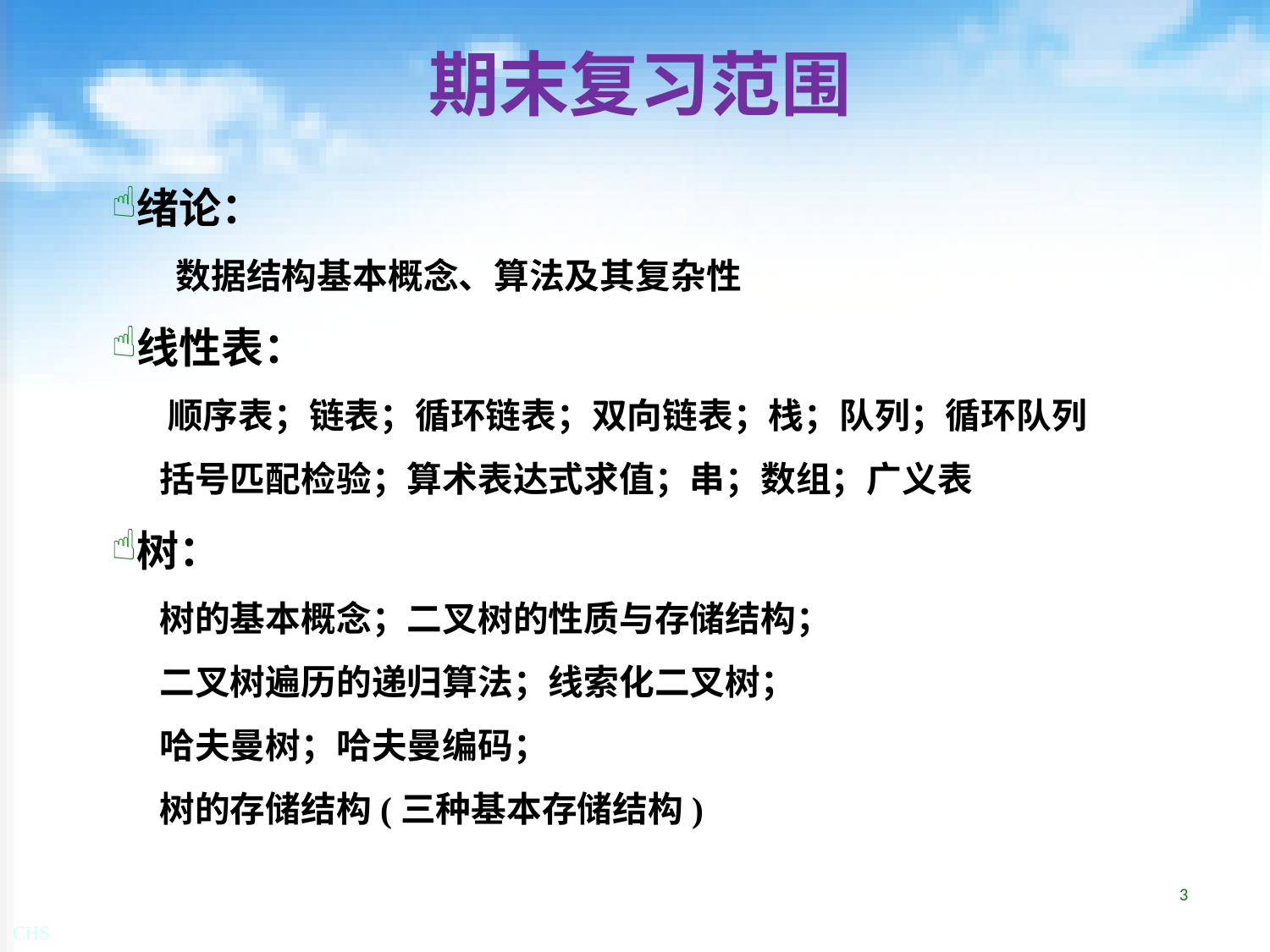

# 期末复习范围
绪论：
       数据结构基本概念、算法及其复杂性
线性表：
      顺序表；链表；循环链表；双向链表；栈；队列；循环队列
     括号匹配检验；算术表达式求值；串；数组；广义表
树：
     树的基本概念；二叉树的性质与存储结构；
     二叉树遍历的递归算法；线索化二叉树；
     哈夫曼树；哈夫曼编码；
     树的存储结构(三种基本存储结构)

3